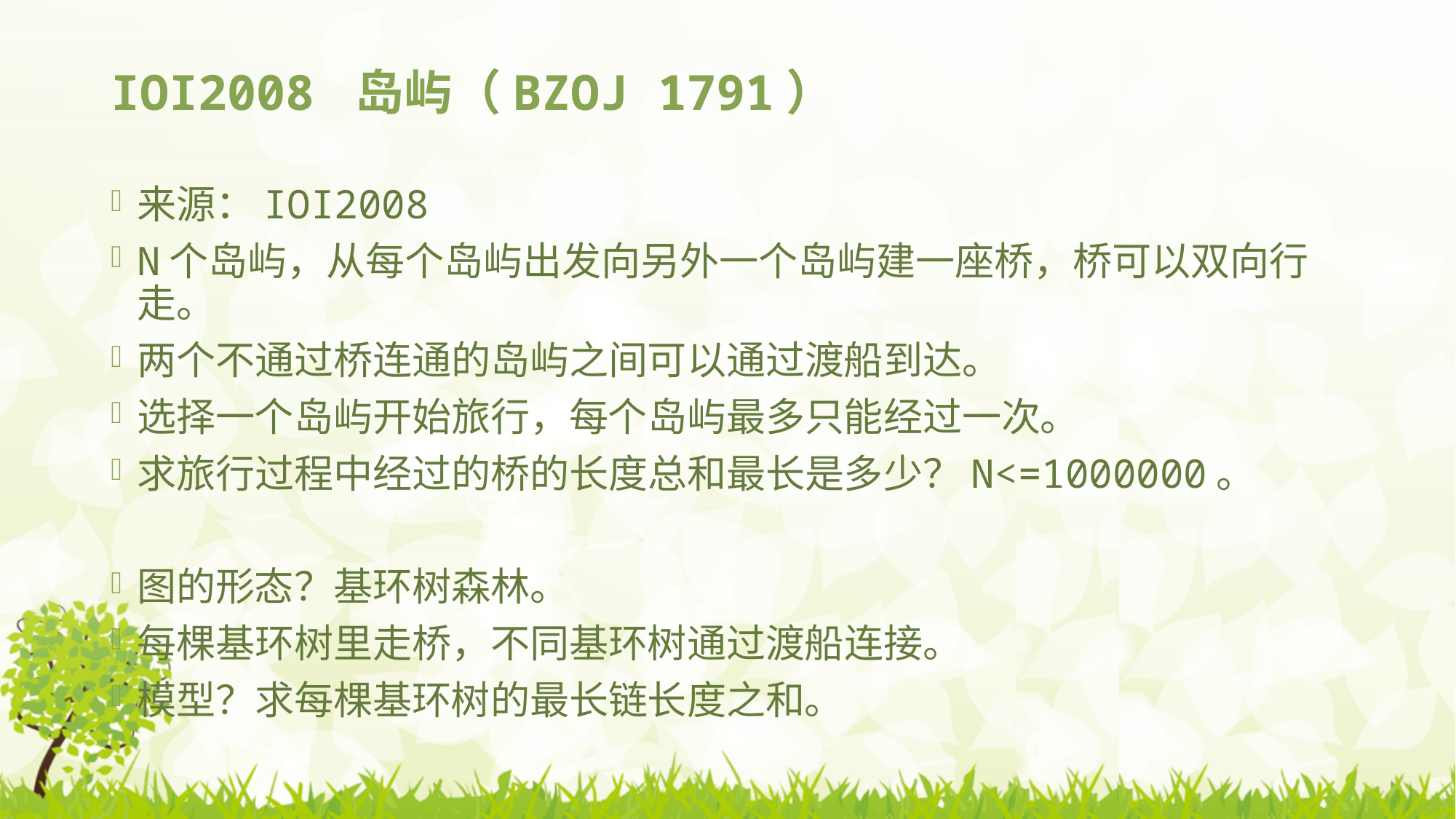

# IOI2008 岛屿（BZOJ 1791）
来源：IOI2008
N个岛屿，从每个岛屿出发向另外一个岛屿建一座桥，桥可以双向行走。
两个不通过桥连通的岛屿之间可以通过渡船到达。
选择一个岛屿开始旅行，每个岛屿最多只能经过一次。
求旅行过程中经过的桥的长度总和最长是多少？N<=1000000。

图的形态？基环树森林。
每棵基环树里走桥，不同基环树通过渡船连接。
模型？求每棵基环树的最长链长度之和。